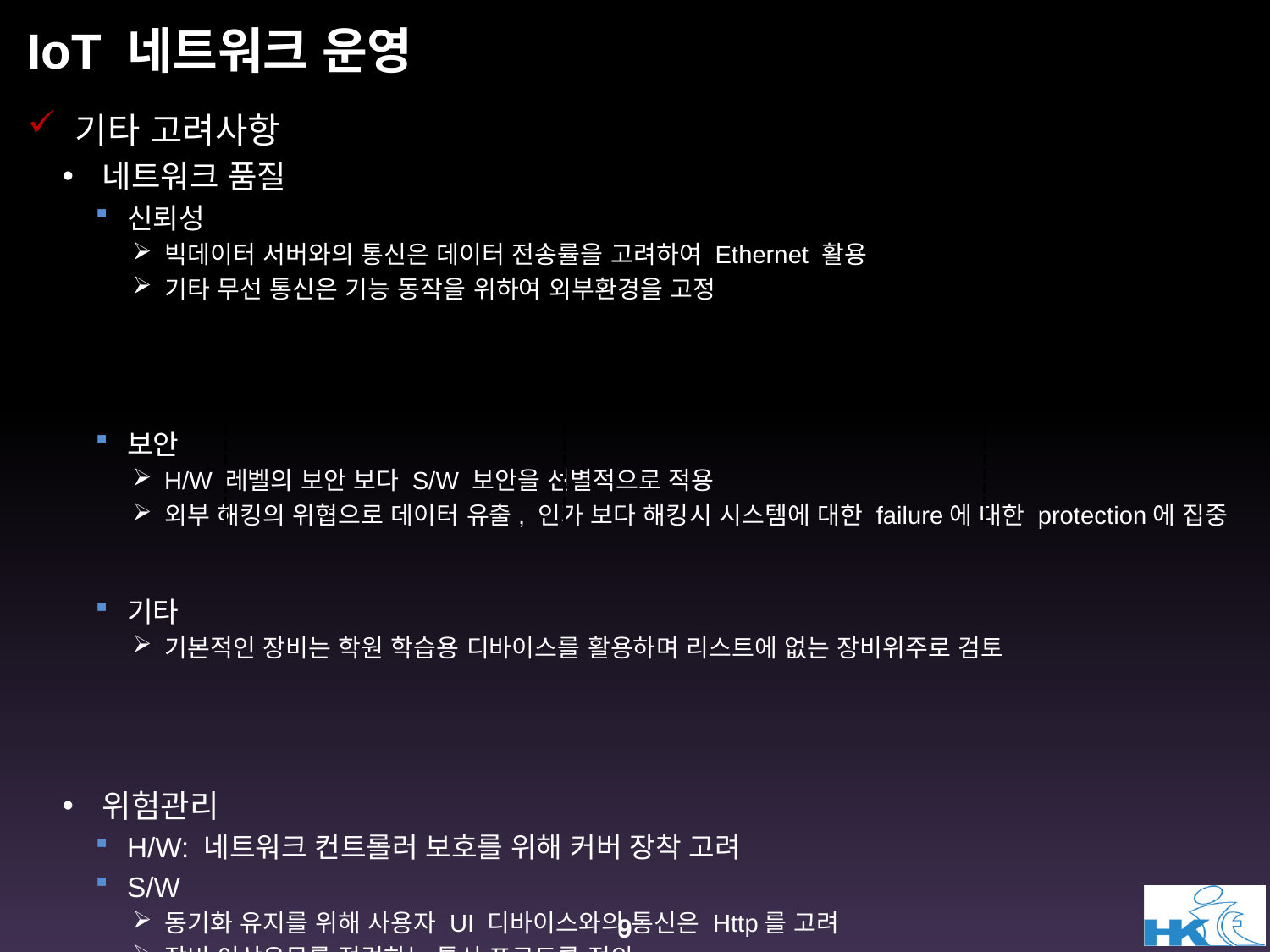

# IoT 네트워크 운영
기타 고려사항
네트워크 품질
신뢰성
빅데이터 서버와의 통신은 데이터 전송률을 고려하여 Ethernet 활용
기타 무선 통신은 기능 동작을 위하여 외부환경을 고정

보안
H/W 레벨의 보안 보다 S/W 보안을 선별적으로 적용
외부 해킹의 위협으로 데이터 유출, 인가 보다 해킹시 시스템에 대한 failure에 대한 protection에 집중

기타
기본적인 장비는 학원 학습용 디바이스를 활용하며 리스트에 없는 장비위주로 검토

위험관리
H/W: 네트워크 컨트롤러 보호를 위해 커버 장착 고려
S/W
동기화 유지를 위해 사용자 UI 디바이스와의 통신은 Http를 고려
장비 이상유무를 점검하는 통신 프로토콜 정의

9